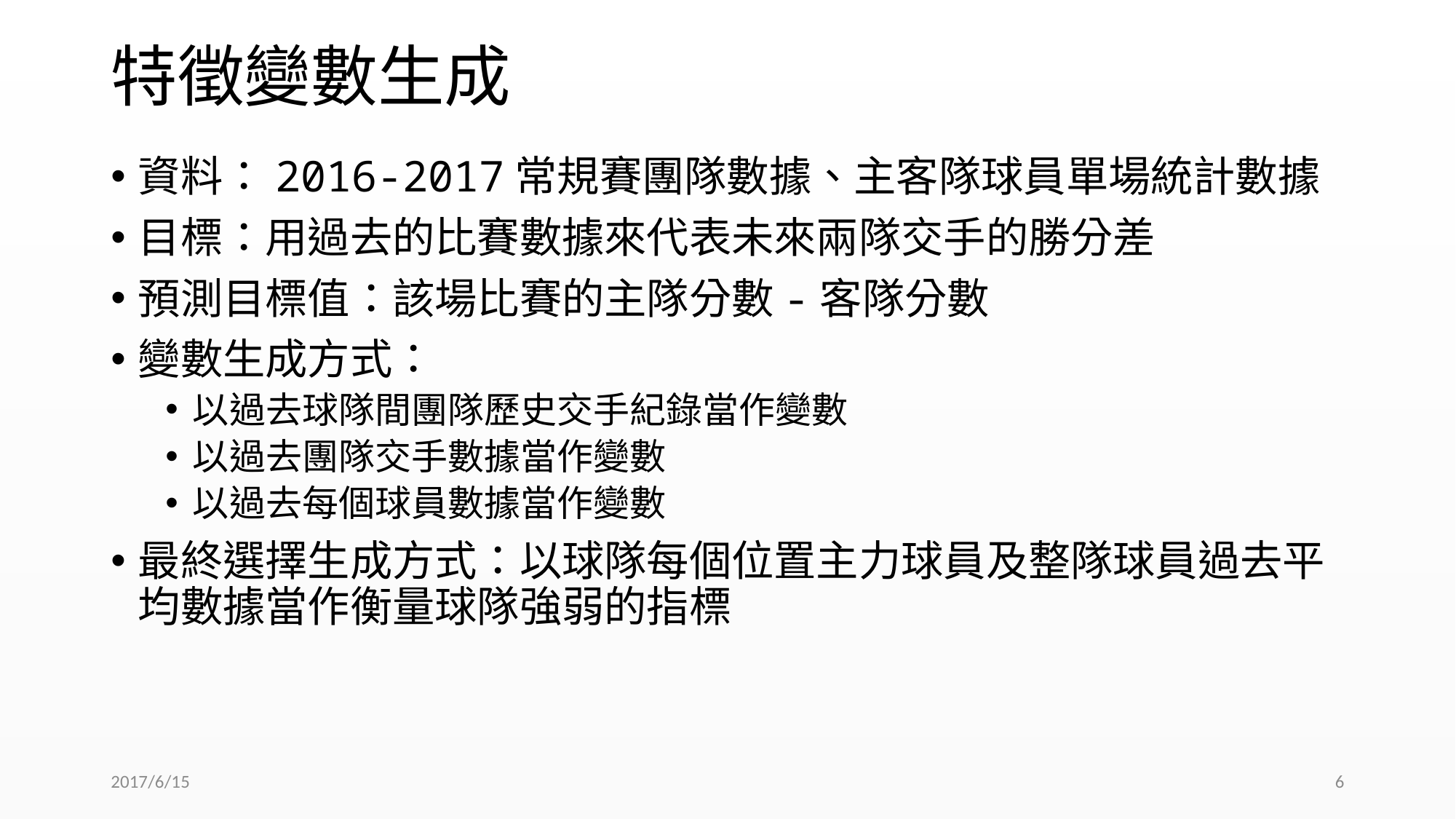

# 特徵變數生成
資料：2016-2017常規賽團隊數據、主客隊球員單場統計數據
目標：用過去的比賽數據來代表未來兩隊交手的勝分差
預測目標值：該場比賽的主隊分數-客隊分數
變數生成方式：
以過去球隊間團隊歷史交手紀錄當作變數
以過去團隊交手數據當作變數
以過去每個球員數據當作變數
最終選擇生成方式：以球隊每個位置主力球員及整隊球員過去平均數據當作衡量球隊強弱的指標
2017/6/15
6